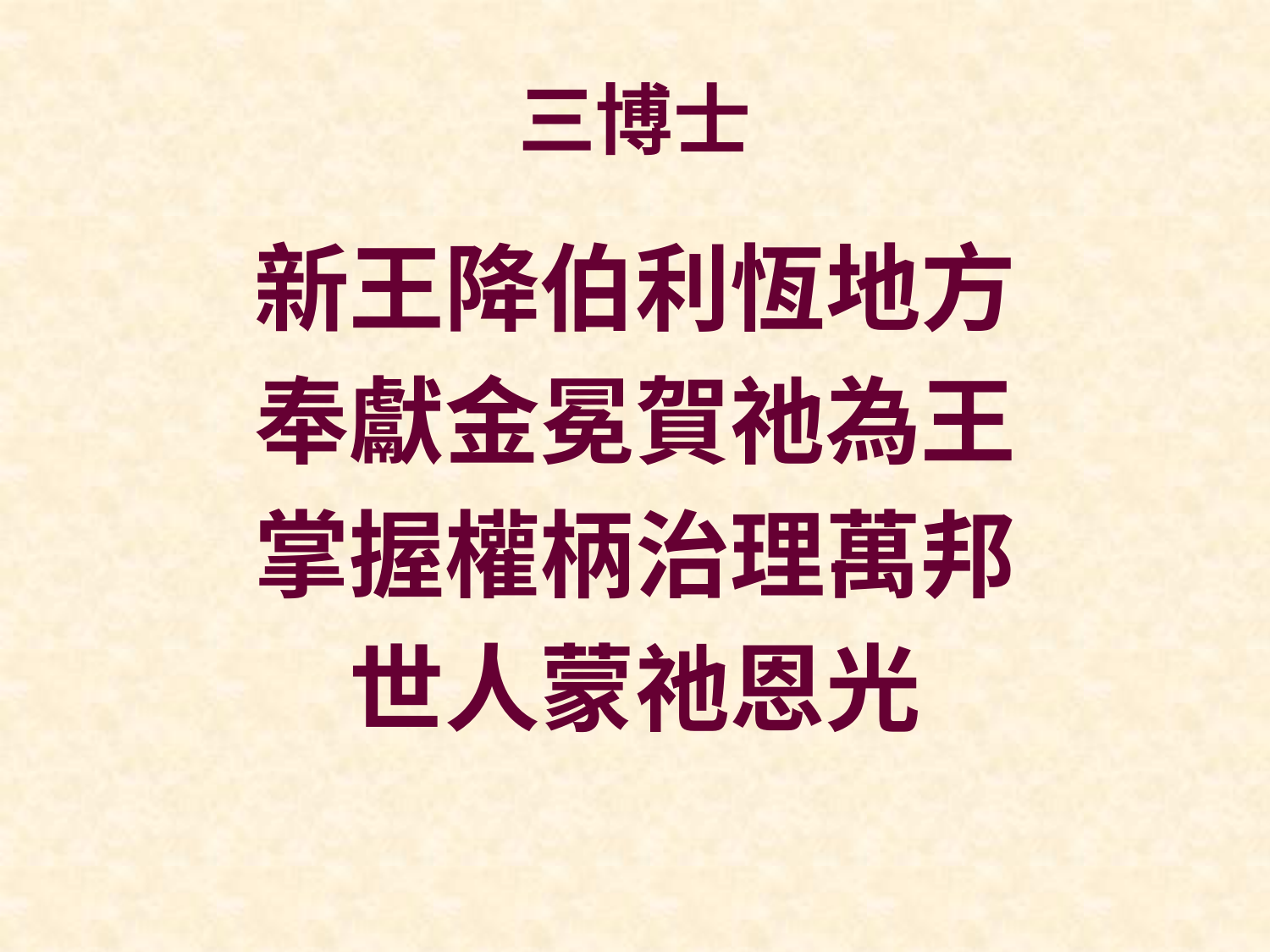

# 三博士
新王降伯利恆地方
奉獻金冕賀祂為王
掌握權柄治理萬邦
世人蒙祂恩光